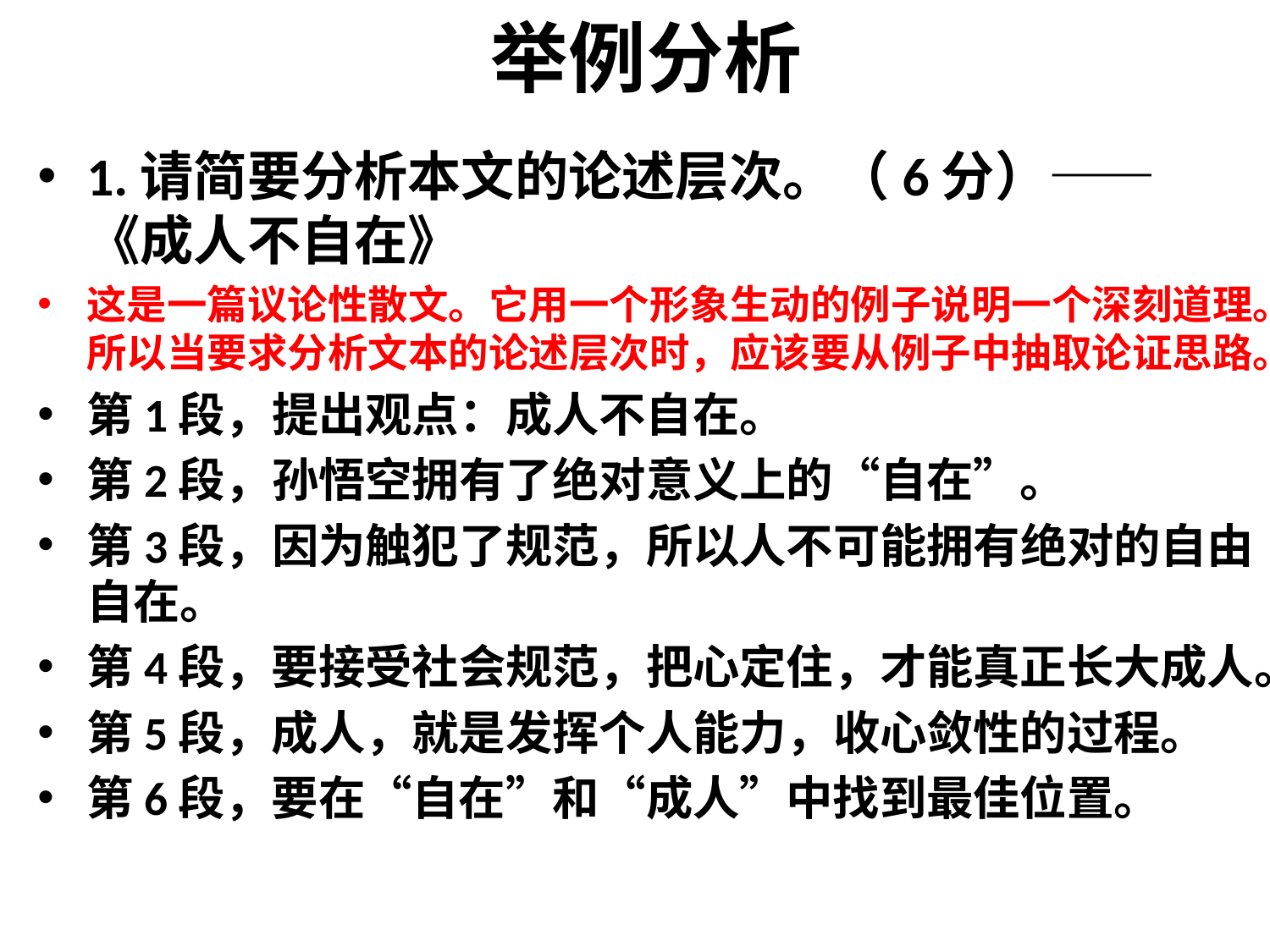

# 举例分析
1.请简要分析本文的论述层次。（6分）——《成人不自在》
这是一篇议论性散文。它用一个形象生动的例子说明一个深刻道理。所以当要求分析文本的论述层次时，应该要从例子中抽取论证思路。
第1段，提出观点：成人不自在。
第2段，孙悟空拥有了绝对意义上的“自在”。
第3段，因为触犯了规范，所以人不可能拥有绝对的自由自在。
第4段，要接受社会规范，把心定住，才能真正长大成人。
第5段，成人，就是发挥个人能力，收心敛性的过程。
第6段，要在“自在”和“成人”中找到最佳位置。